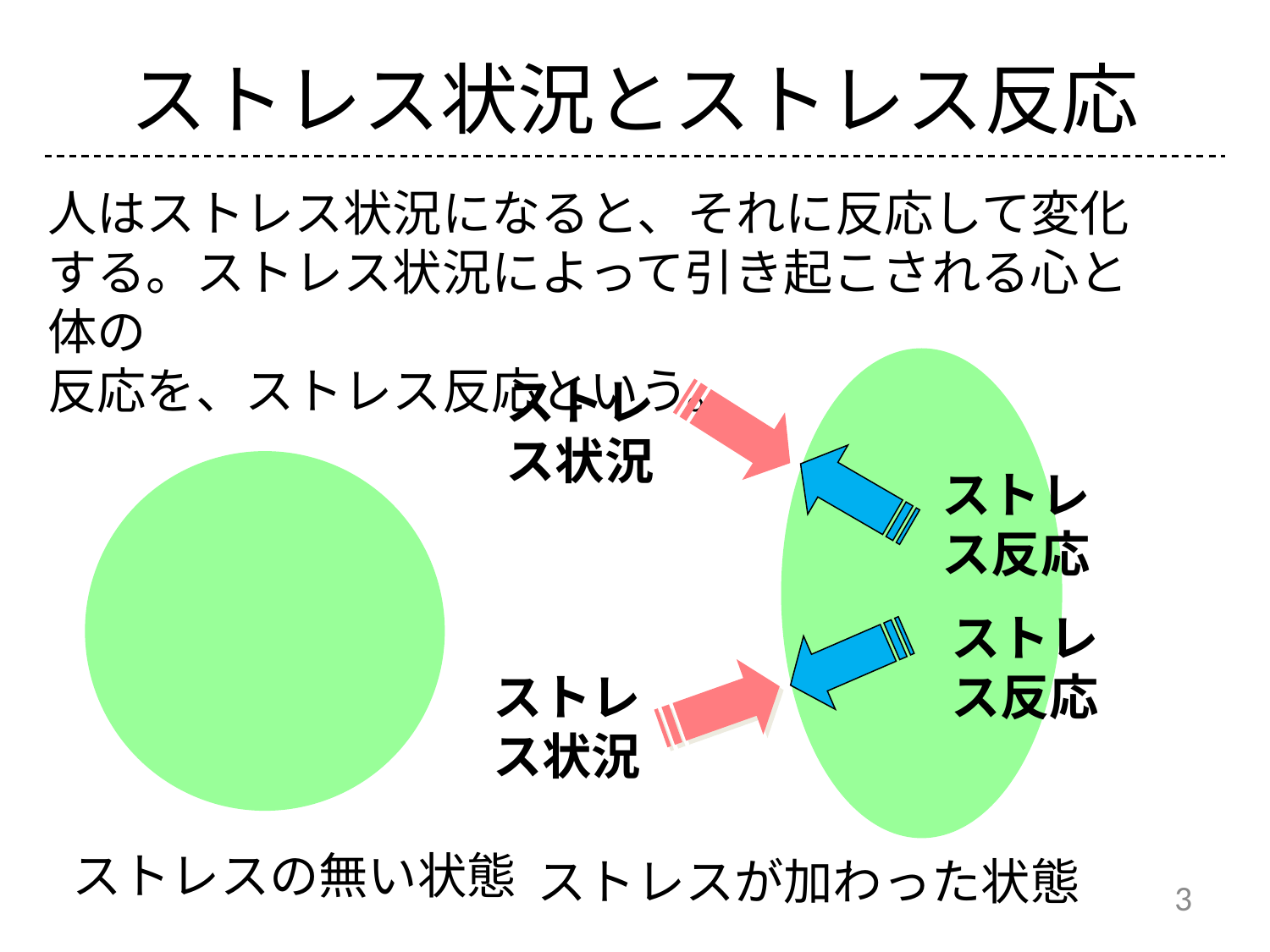

# ストレス状況とストレス反応
人はストレス状況になると、それに反応して変化する。ストレス状況によって引き起こされる心と体の
反応を、ストレス反応という。

ストレス状況

ストレス反応
ストレス反応
ストレス状況
ストレスの無い状態
ストレスが加わった状態
3